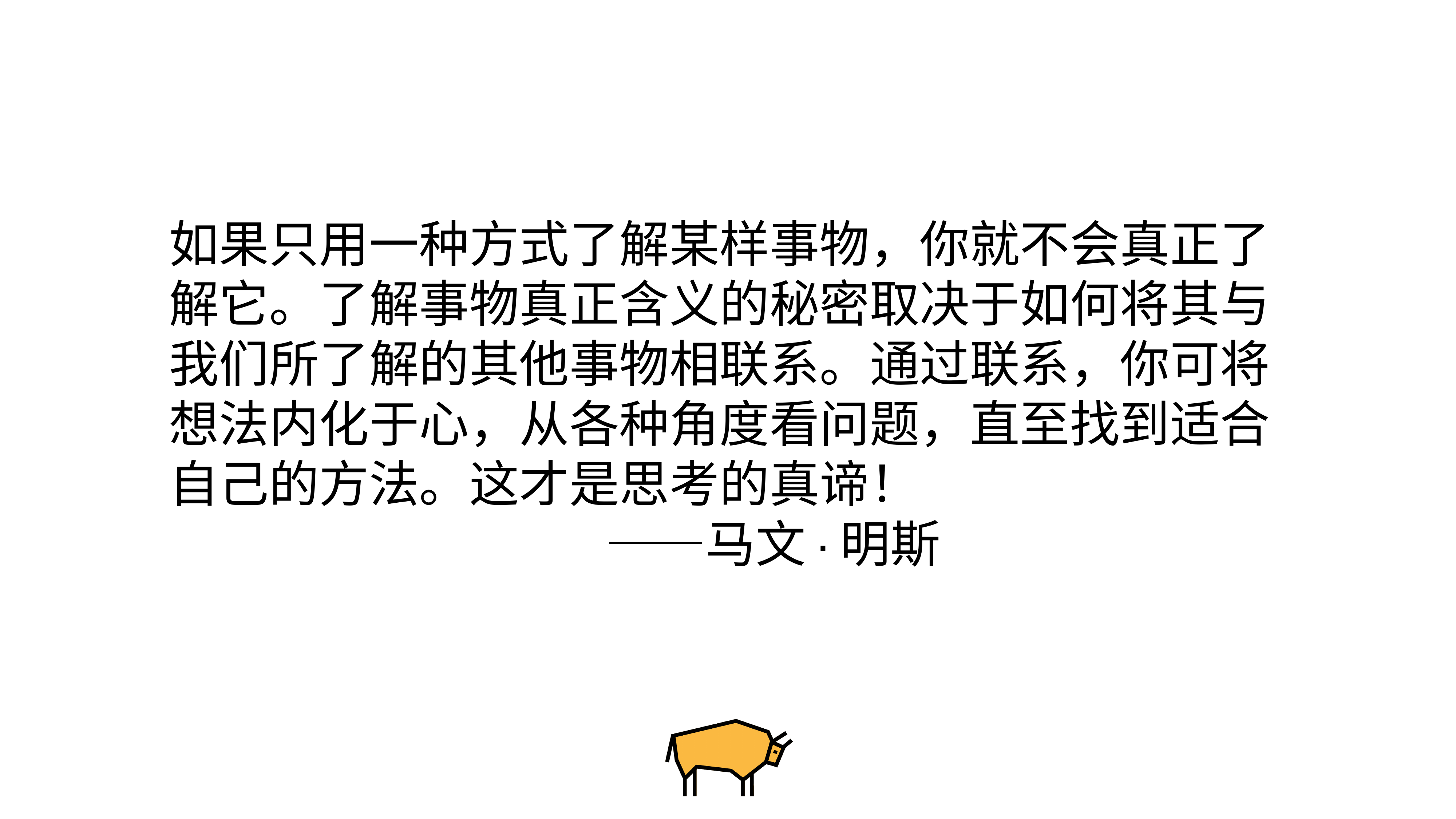

# 如果只用一种方式了解某样事物，你就不会真正了解它。了解事物真正含义的秘密取决于如何将其与我们所了解的其他事物相联系。通过联系，你可将想法内化于心，从各种角度看问题，直至找到适合自己的方法。这才是思考的真谛！ ——马文·明斯